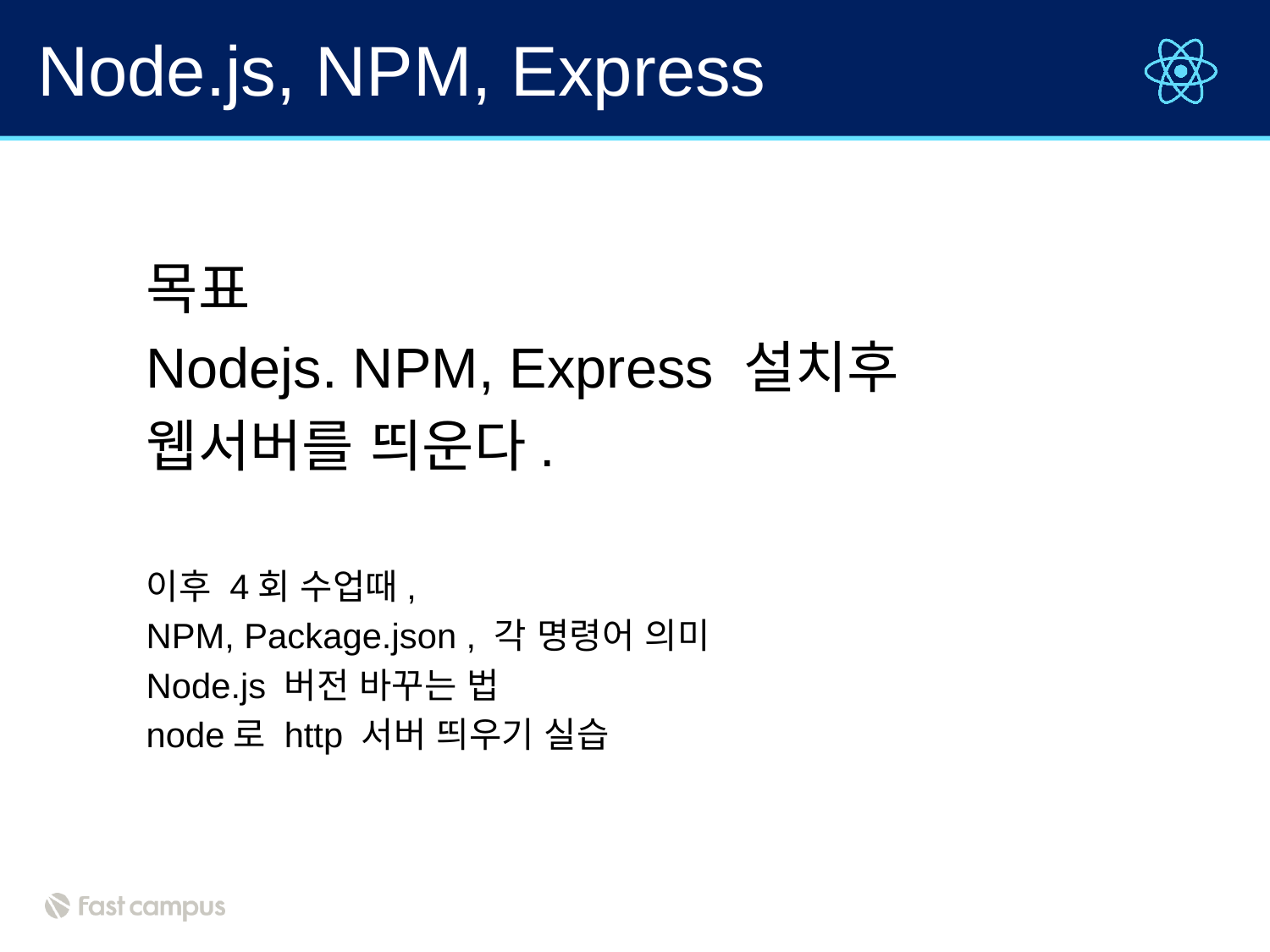

# Node.js, NPM, Express
목표
Nodejs. NPM, Express 설치후
웹서버를 띄운다.

이후 4회 수업때,
NPM, Package.json , 각 명령어 의미
Node.js 버전 바꾸는 법
node로 http 서버 띄우기 실습